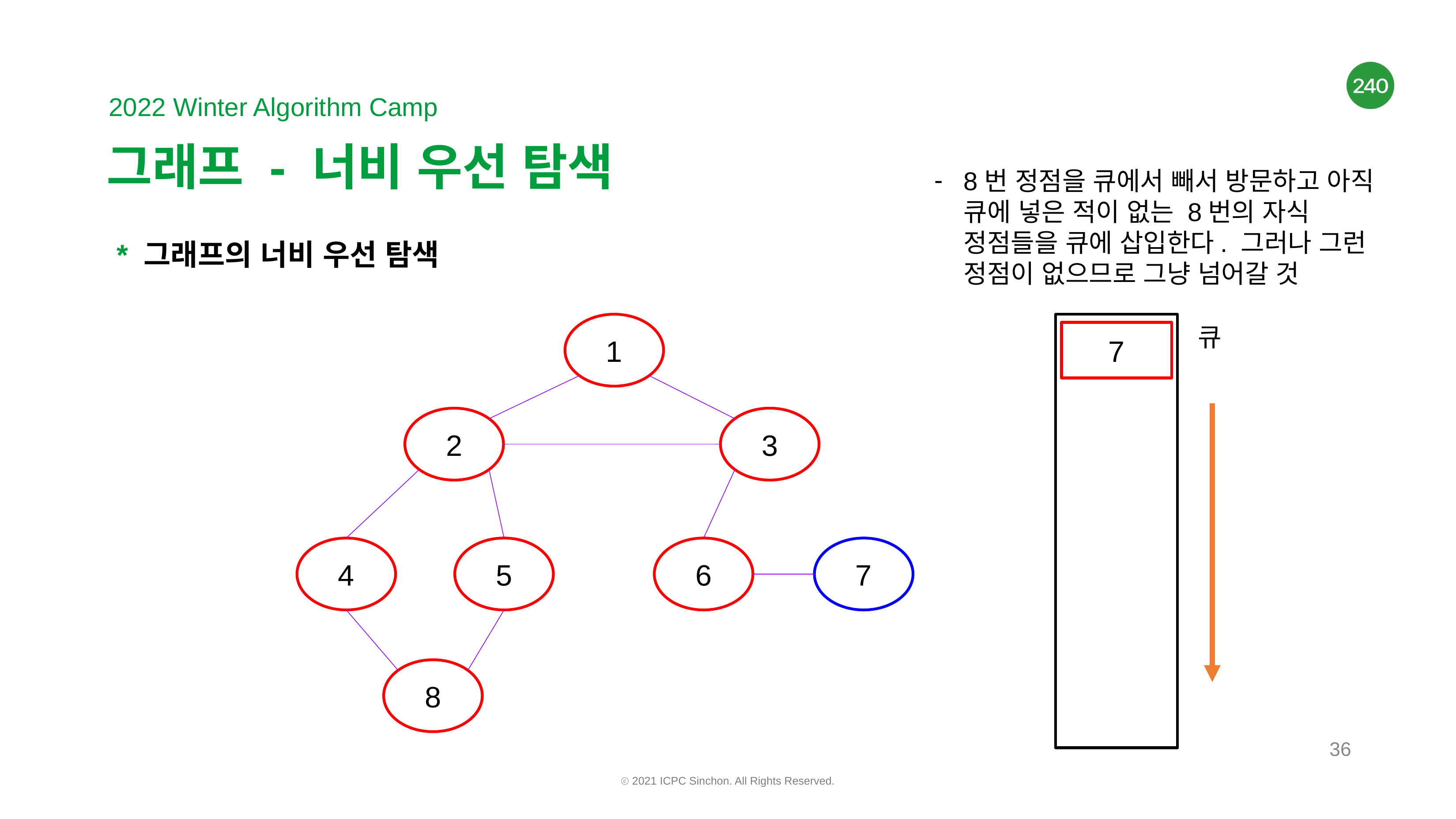

# 그래프 - 너비 우선 탐색
8번 정점을 큐에서 빼서 방문하고 아직 큐에 넣은 적이 없는 8번의 자식 정점들을 큐에 삽입한다. 그러나 그런 정점이 없으므로 그냥 넘어갈 것
* 그래프의 너비 우선 탐색
1

큐
7
2
3
4
5
6
7
8
36
ⓒ 2021 ICPC Sinchon. All Rights Reserved.